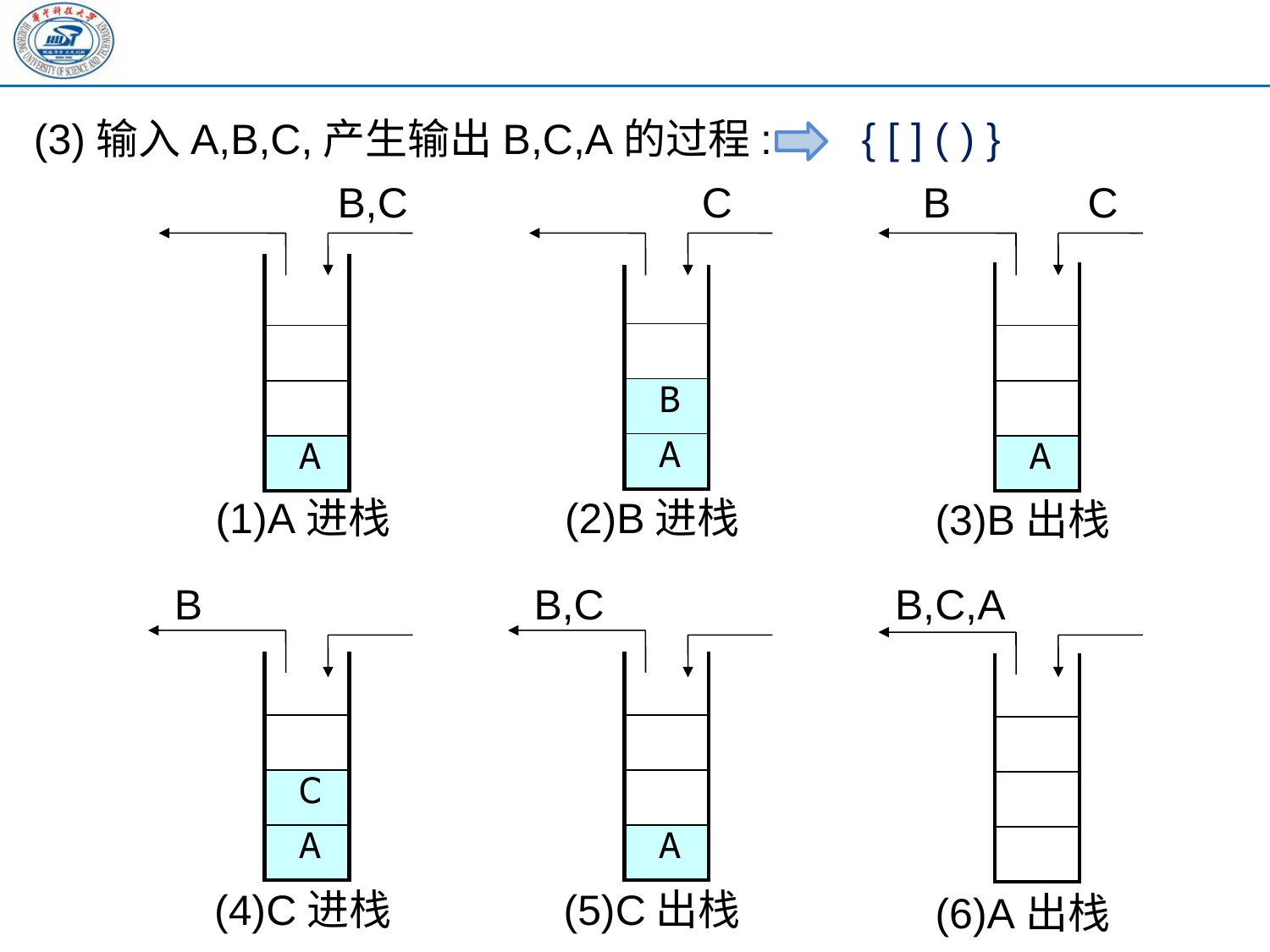

{ [ ] ( ) }

(3)输入A,B,C,产生输出B,C,A的过程:
B,C
 C
B
C

|  |
| --- |
|  |
|  |
| A |
|  |
| --- |
|  |
|  |
| A |
|  |
| --- |
|  |
| B |
| A |
(1)A进栈
(2)B进栈
(3)B出栈

B
B,C
B,C,A

|  |
| --- |
|  |
| C |
| A |
|  |
| --- |
|  |
|  |
| A |
|  |
| --- |
|  |
|  |
|  |
(4)C进栈
(5)C出栈
(6)A出栈